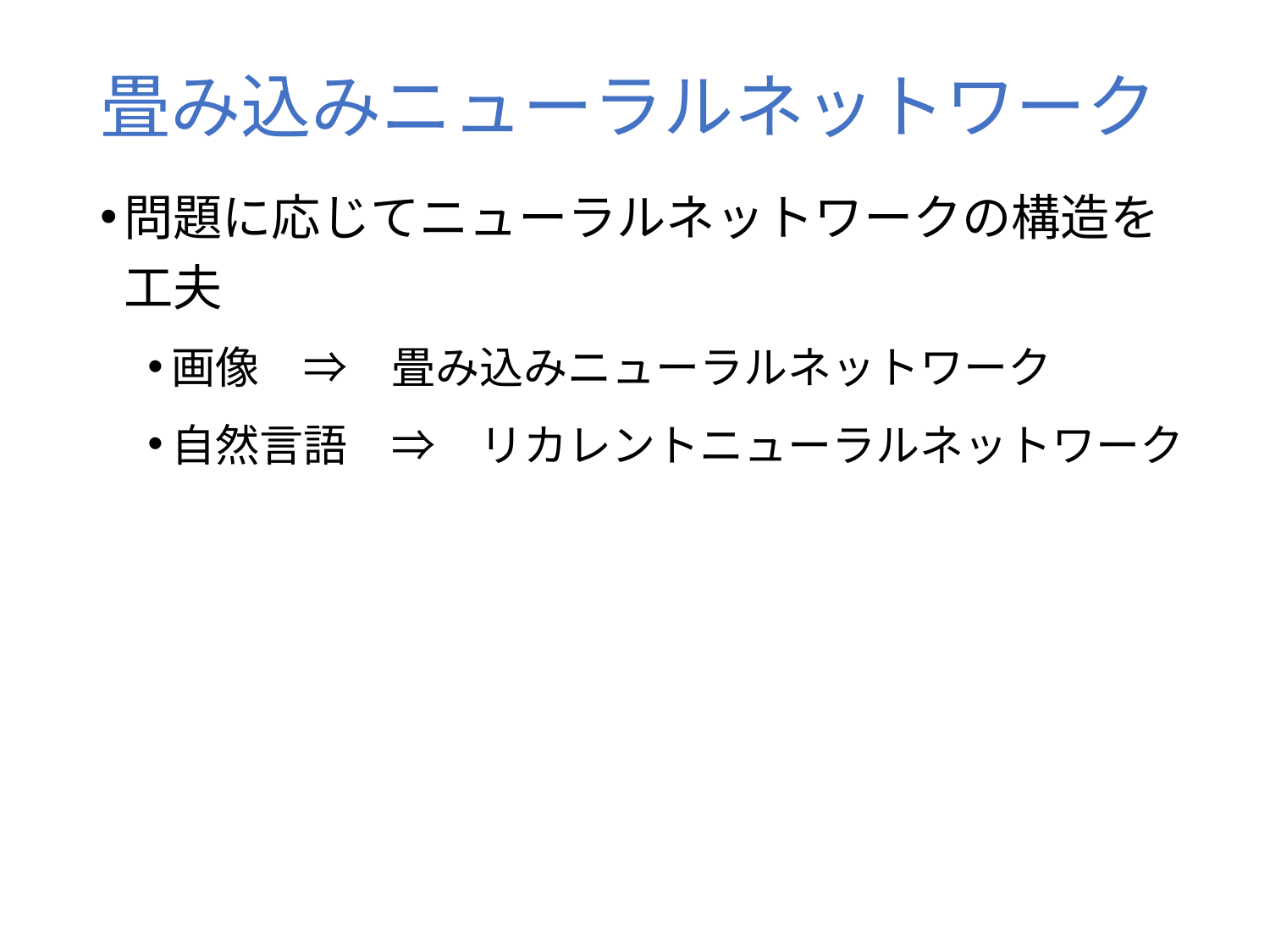

# 畳み込みニューラルネットワーク
問題に応じてニューラルネットワークの構造を工夫
画像　⇒　畳み込みニューラルネットワーク
自然言語　⇒　リカレントニューラルネットワーク